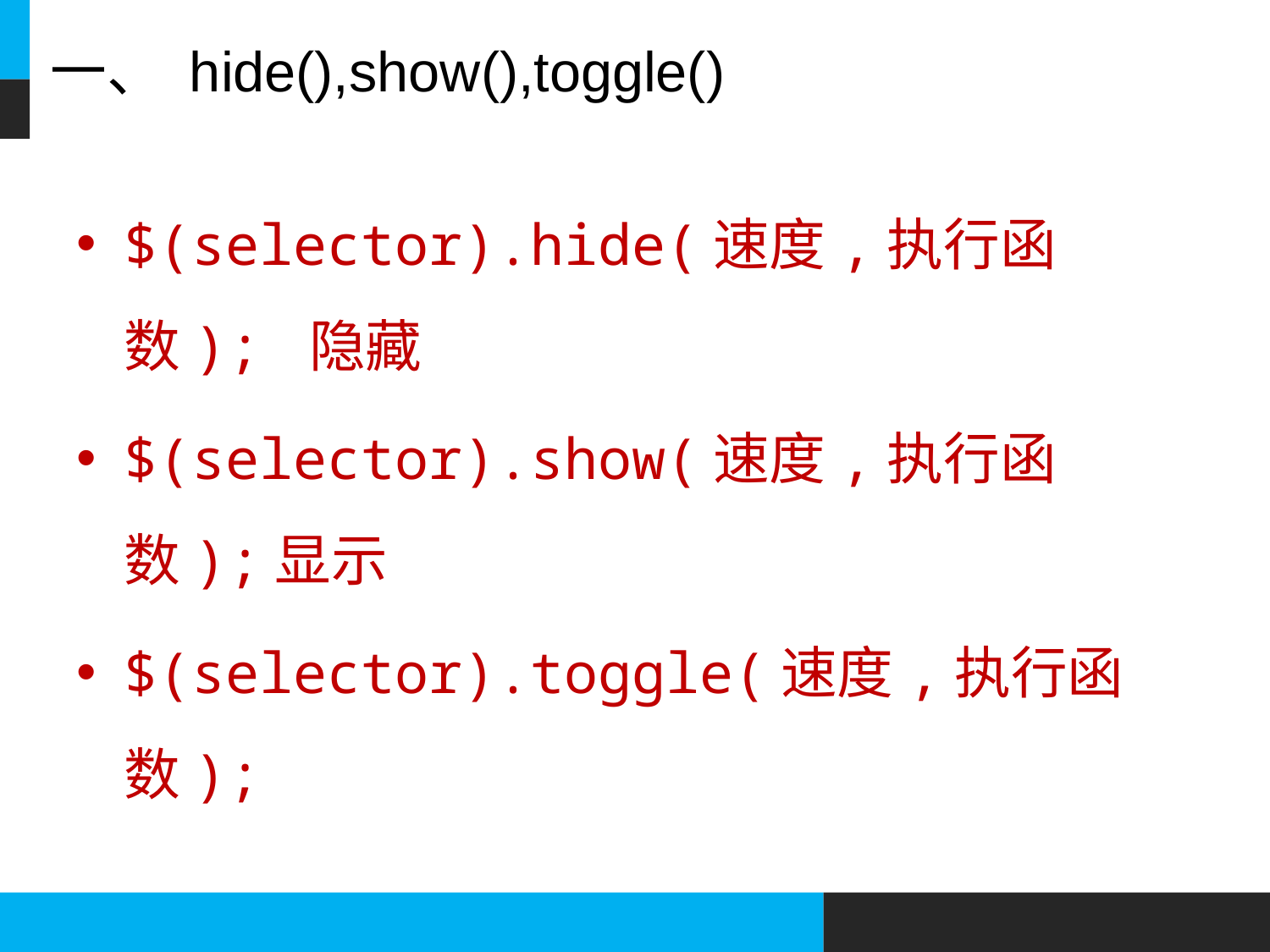

# 一、 hide(),show(),toggle()
$(selector).hide(速度,执行函数); 隐藏
$(selector).show(速度,执行函数);显示
$(selector).toggle(速度,执行函数);